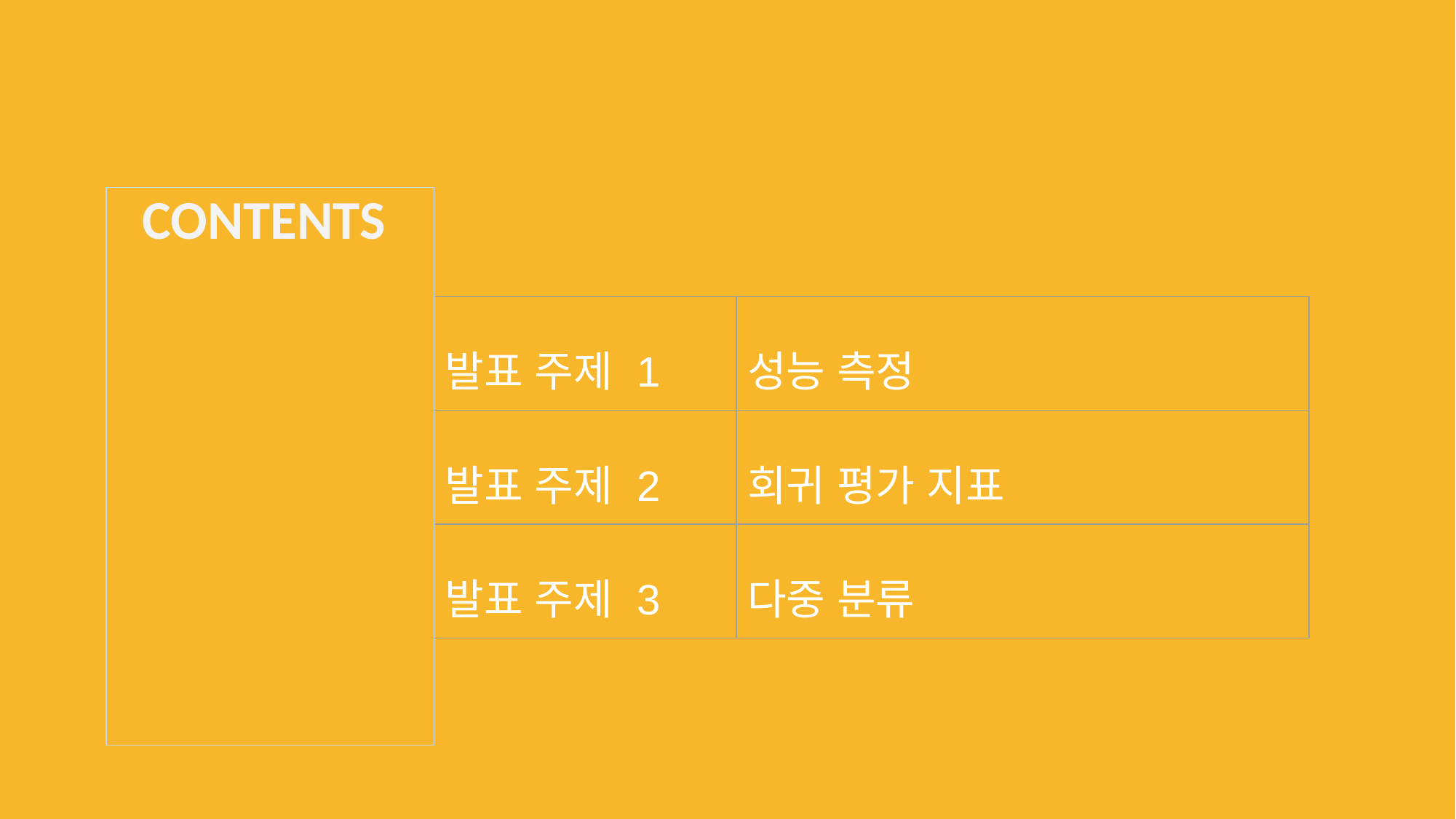

| CONTENTS |
| --- |
| 발표 주제 1 | 성능 측정 |
| --- | --- |
| 발표 주제 2 | 회귀 평가 지표 |
| 발표 주제 3 | 다중 분류 |